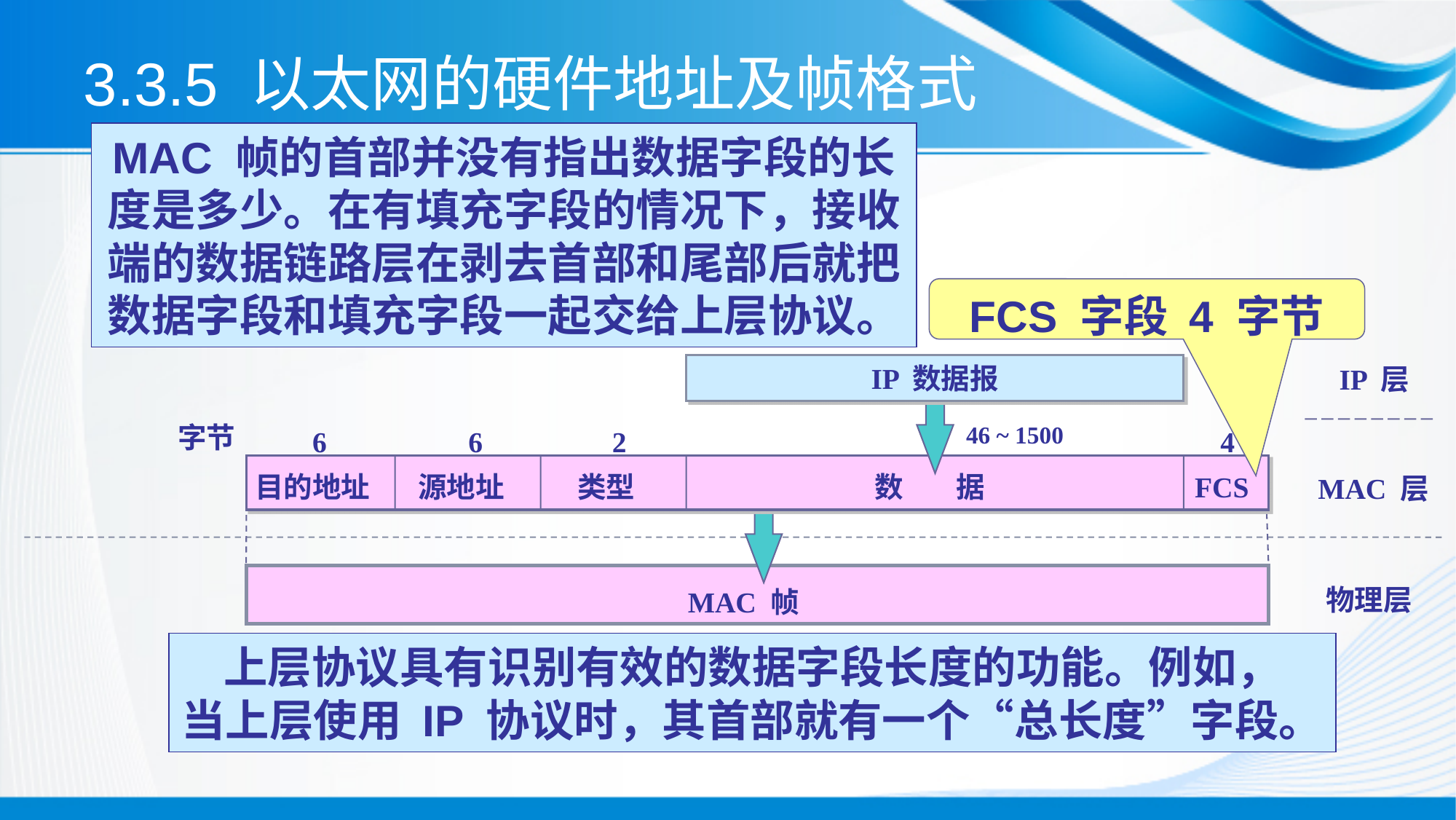

# 3.3.5 以太网的硬件地址及帧格式
MAC 帧的首部并没有指出数据字段的长度是多少。在有填充字段的情况下，接收端的数据链路层在剥去首部和尾部后就把数据字段和填充字段一起交给上层协议。
FCS 字段 4 字节
IP 数据报

IP 层
字节
46 ~ 1500
6
6
2
4

目的地址
源地址
类型
数        据
FCS

MAC 层

物理层
MAC 帧
上层协议具有识别有效的数据字段长度的功能。例如，
当上层使用 IP 协议时，其首部就有一个“总长度”字段。